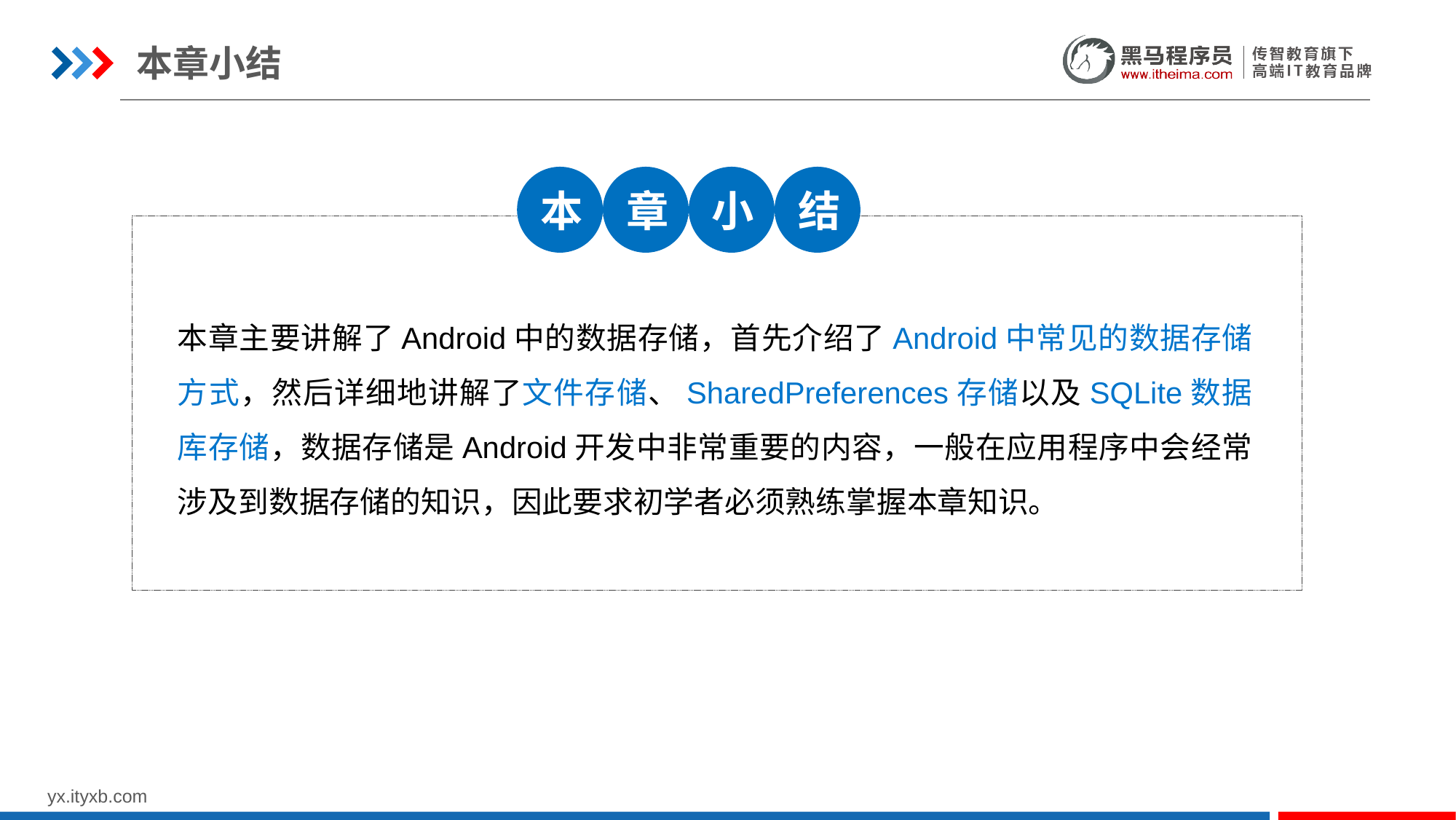

本章小结
本
章
小
结

本章主要讲解了Android中的数据存储，首先介绍了Android中常见的数据存储方式，然后详细地讲解了文件存储、SharedPreferences存储以及SQLite数据库存储，数据存储是Android开发中非常重要的内容，一般在应用程序中会经常涉及到数据存储的知识，因此要求初学者必须熟练掌握本章知识。